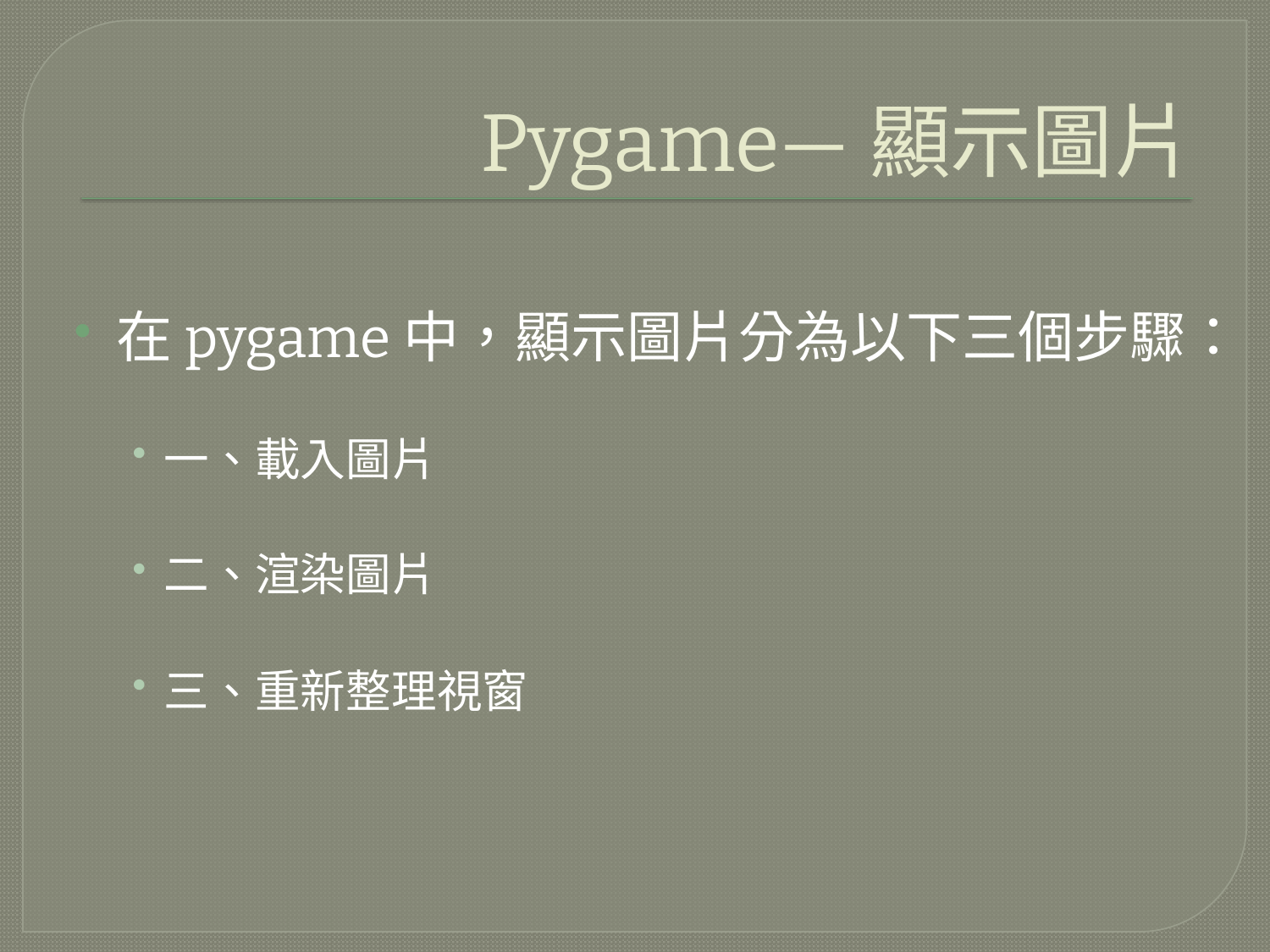

# Pygame—顯示圖片
在pygame中，顯示圖片分為以下三個步驟：
一、載入圖片
二、渲染圖片
三、重新整理視窗